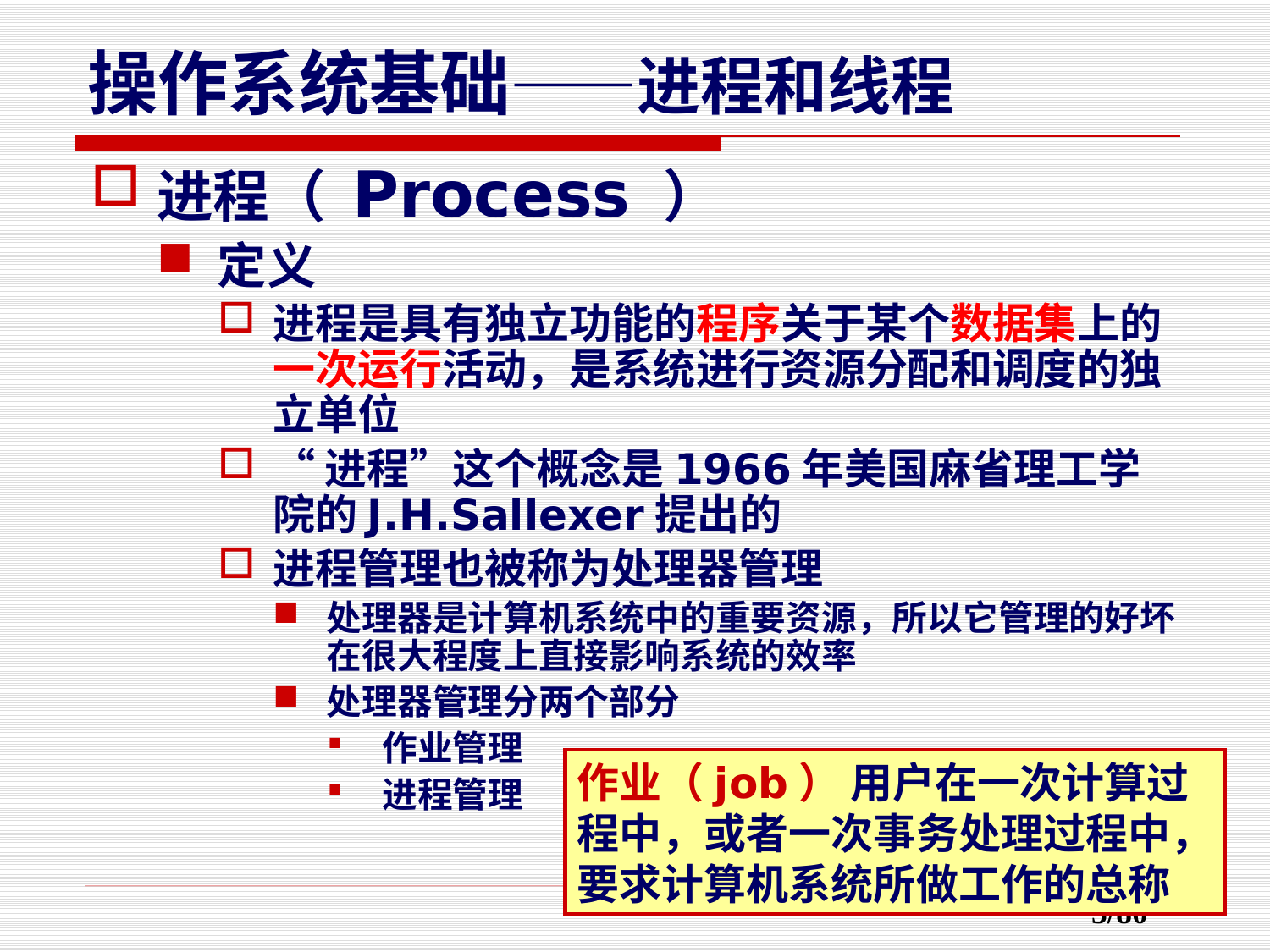

# 操作系统基础——进程和线程
进程（ Process ）
定义
进程是具有独立功能的程序关于某个数据集上的一次运行活动，是系统进行资源分配和调度的独立单位
“进程”这个概念是1966年美国麻省理工学院的J.H.Sallexer提出的
进程管理也被称为处理器管理
处理器是计算机系统中的重要资源，所以它管理的好坏在很大程度上直接影响系统的效率
处理器管理分两个部分
作业管理
进程管理
作业（job） 用户在一次计算过程中，或者一次事务处理过程中，要求计算机系统所做工作的总称